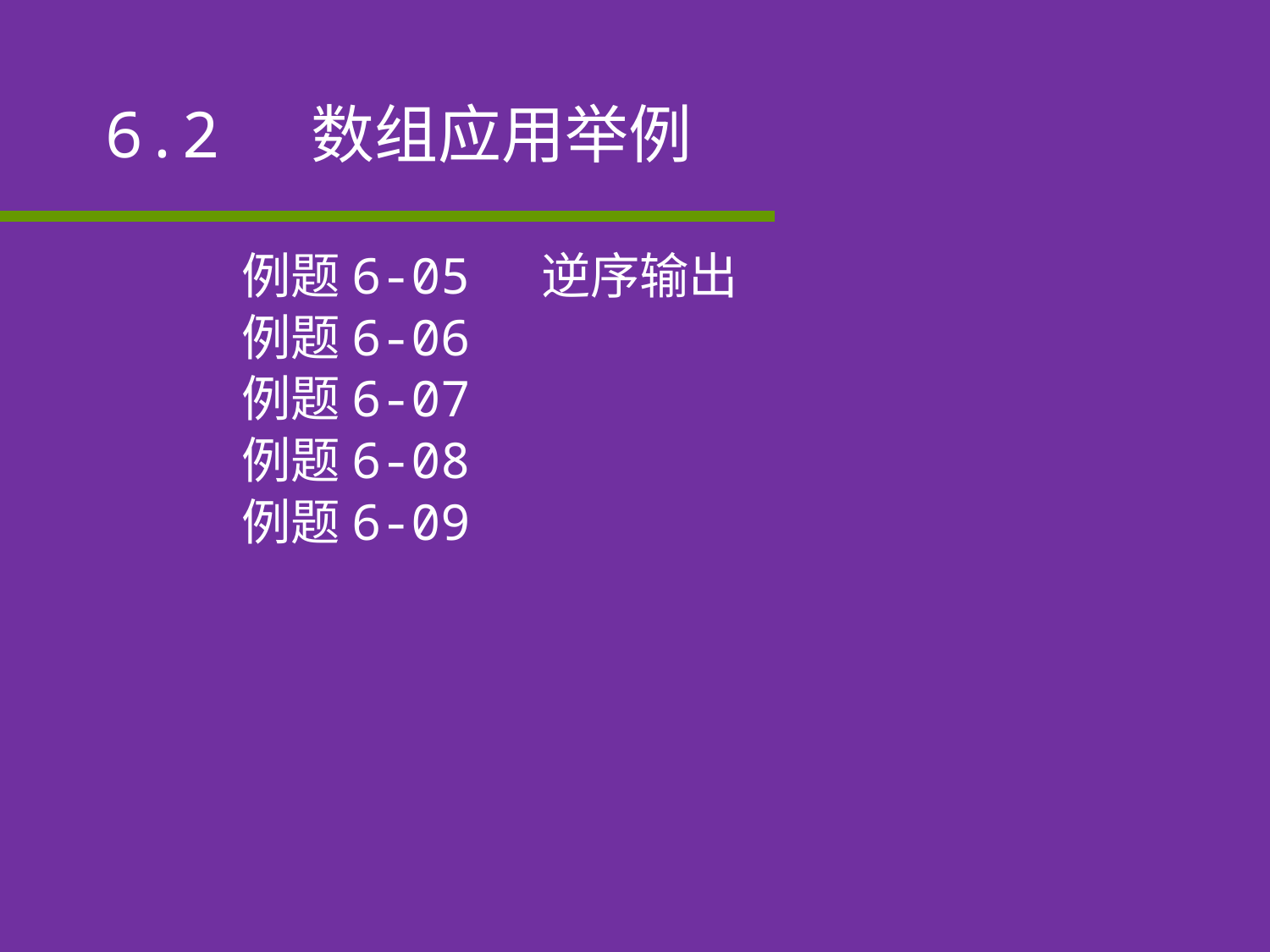

6.2  数组应用举例
  例题6-05  逆序输出
  例题6-06
  例题6-07
  例题6-08
  例题6-09